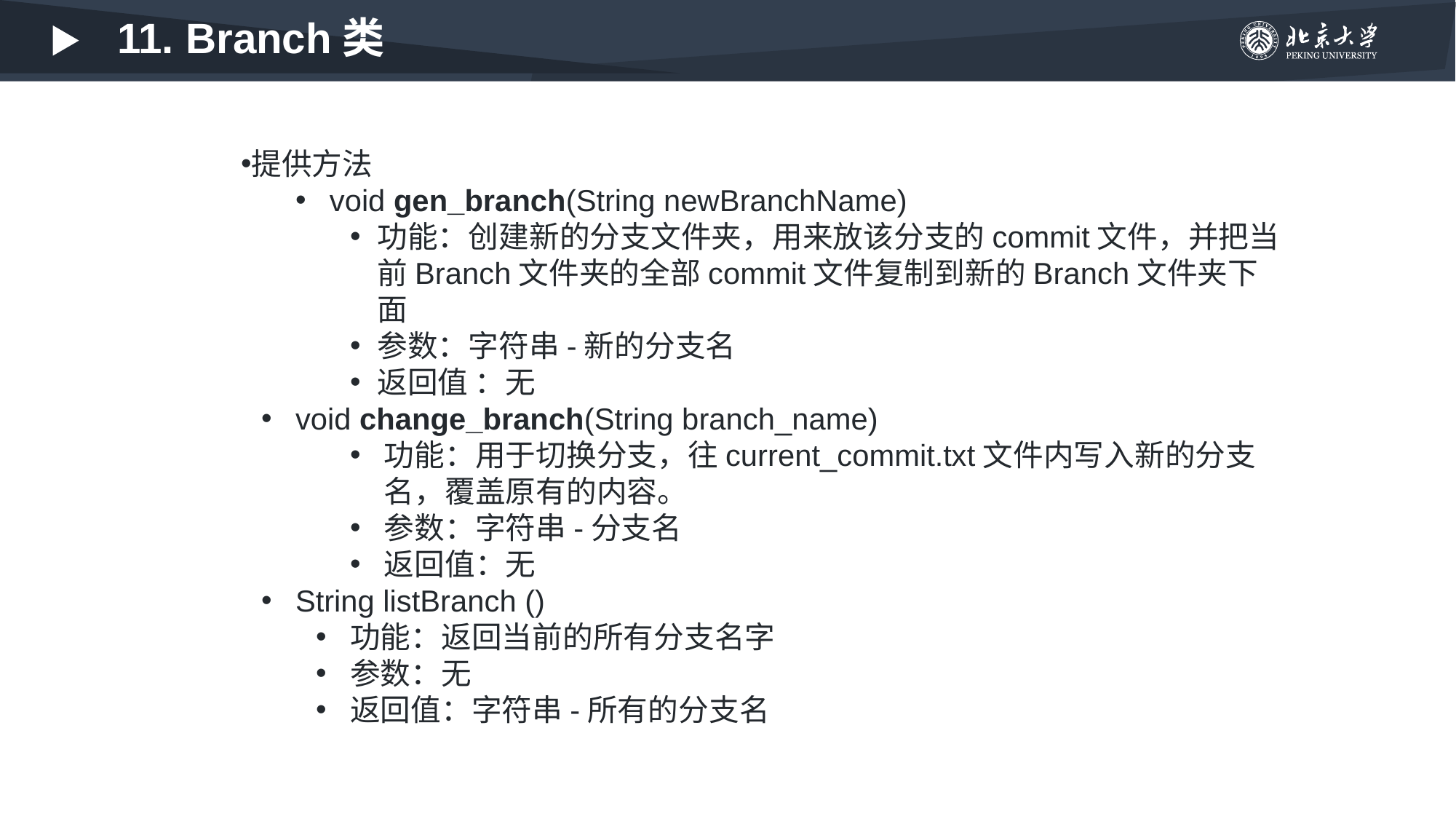

11. Branch类
提供方法
void gen_branch(String newBranchName)
功能：创建新的分支文件夹，用来放该分支的commit文件，并把当前Branch文件夹的全部commit文件复制到新的Branch文件夹下面
参数：字符串-新的分支名
返回值 ：无
void change_branch(String branch_name)
功能：用于切换分支，往current_commit.txt文件内写入新的分支名，覆盖原有的内容。
参数：字符串-分支名
返回值：无
String listBranch ()
功能：返回当前的所有分支名字
参数：无
返回值：字符串-所有的分支名